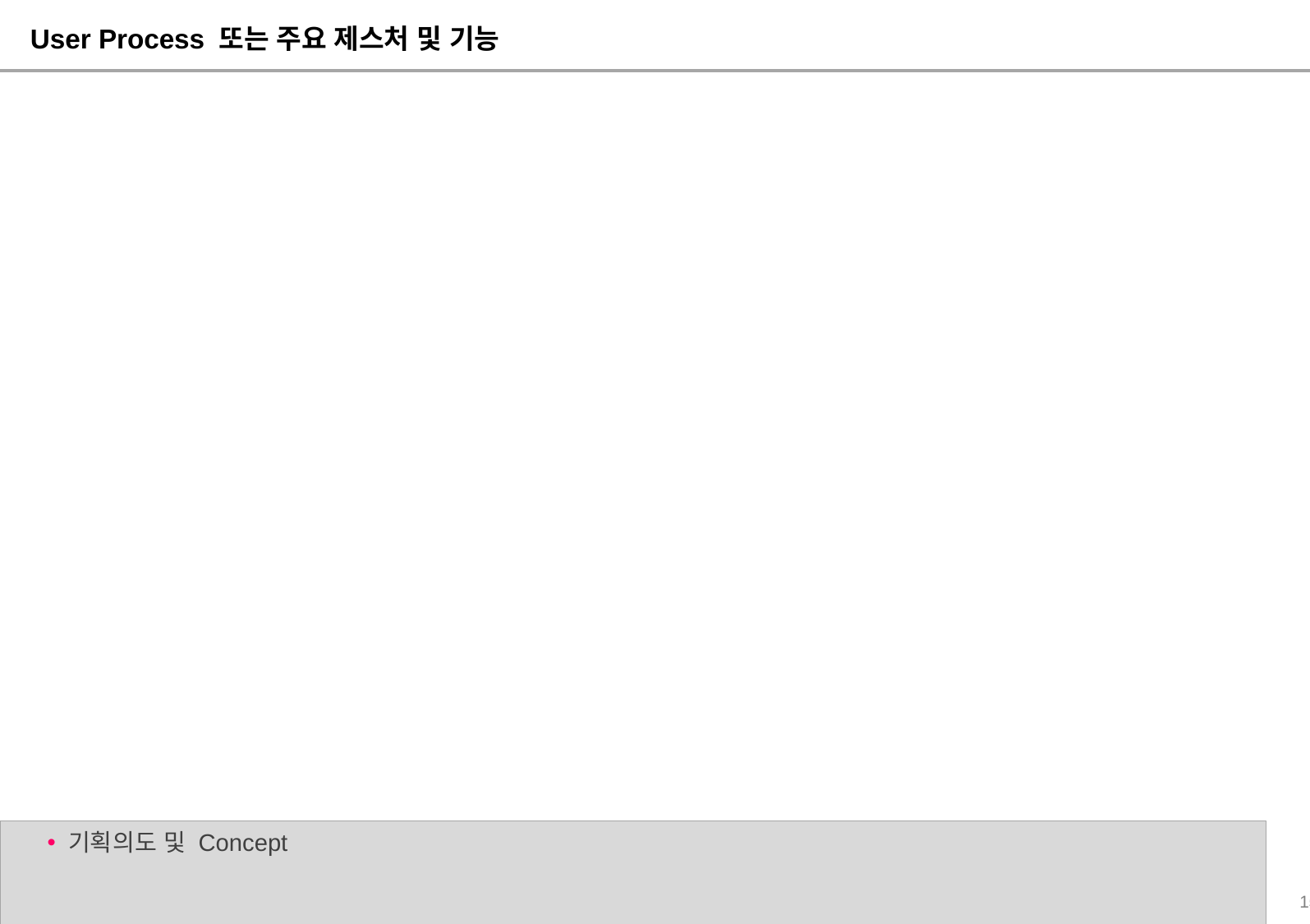

# User Process 또는 주요 제스처 및 기능

 기획의도 및 Concept